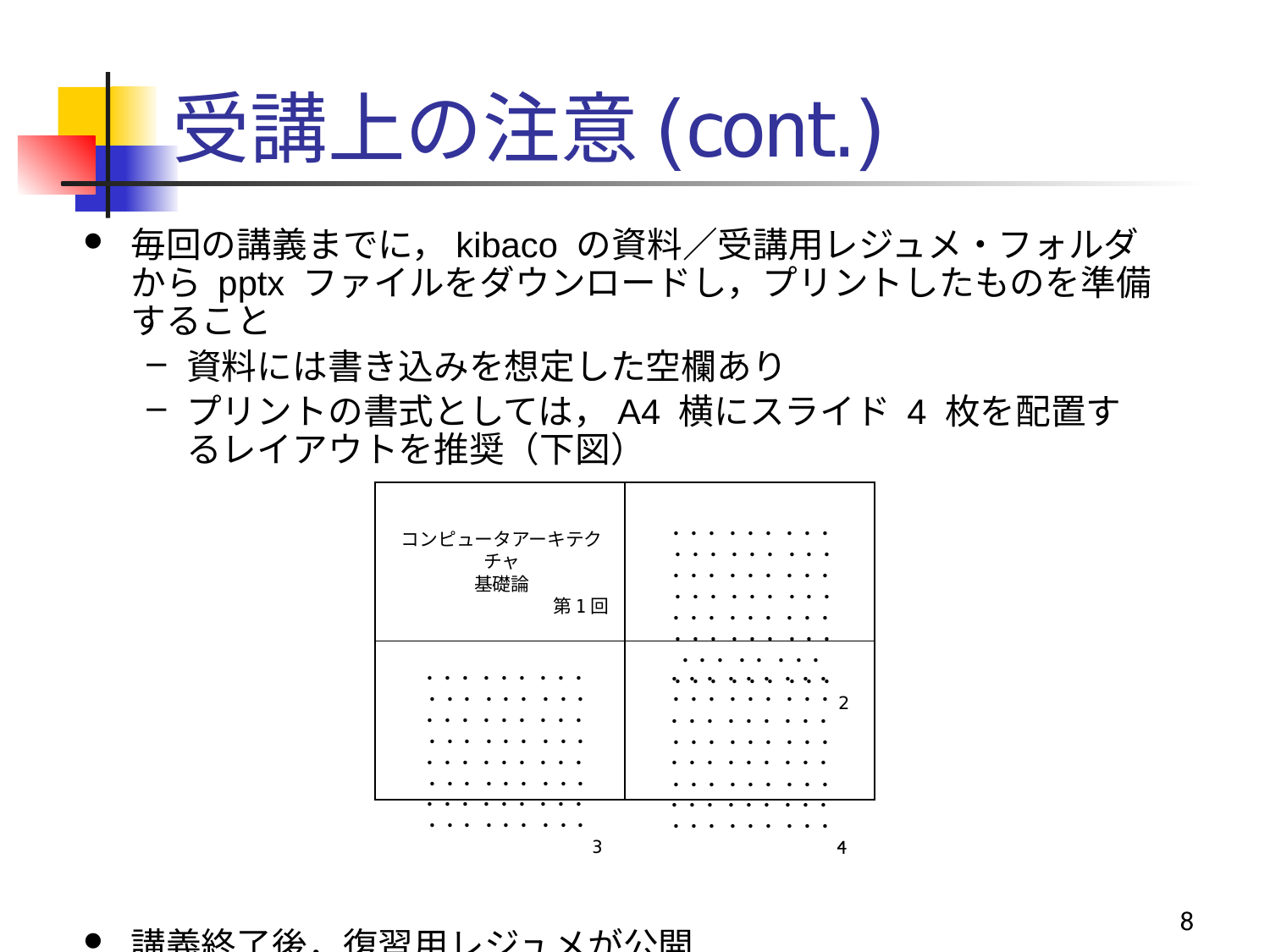

# 受講上の注意(cont.)
毎回の講義までに，kibaco の資料／受講用レジュメ・フォルダから pptx ファイルをダウンロードし，プリントしたものを準備すること
資料には書き込みを想定した空欄あり
プリントの書式としては，A4 横にスライド 4 枚を配置するレイアウトを推奨（下図）

講義終了後，復習用レジュメが公開

・・・ ・・・ ・・・ ・・・ ・・・ ・・・
・・・ ・・・ ・・・ ・・・ ・・・ ・・・
・・・ ・・・ ・・・ ・・・ ・・・ ・・・
・・・ ・・ ・・・ ・・・ ・・・ ・・・
2
コンピュータアーキテクチャ
基礎論
第1回
・・・ ・・・ ・・・ ・・・ ・・・ ・・・
・・・ ・・・ ・・・ ・・・ ・・・ ・・・
・・・ ・・・ ・・・ ・・・ ・・・ ・・・
・・・ ・・・ ・・・ ・・・ ・・・ ・・・
3
・・・ ・・・ ・・・ ・・・ ・・・ ・・・
・・・ ・・・ ・・・ ・・・ ・・・ ・・・
・・・ ・・・ ・・・ ・・・ ・・・ ・・・
・・・ ・・・ ・・・ ・・・ ・・・ ・・・
4
8